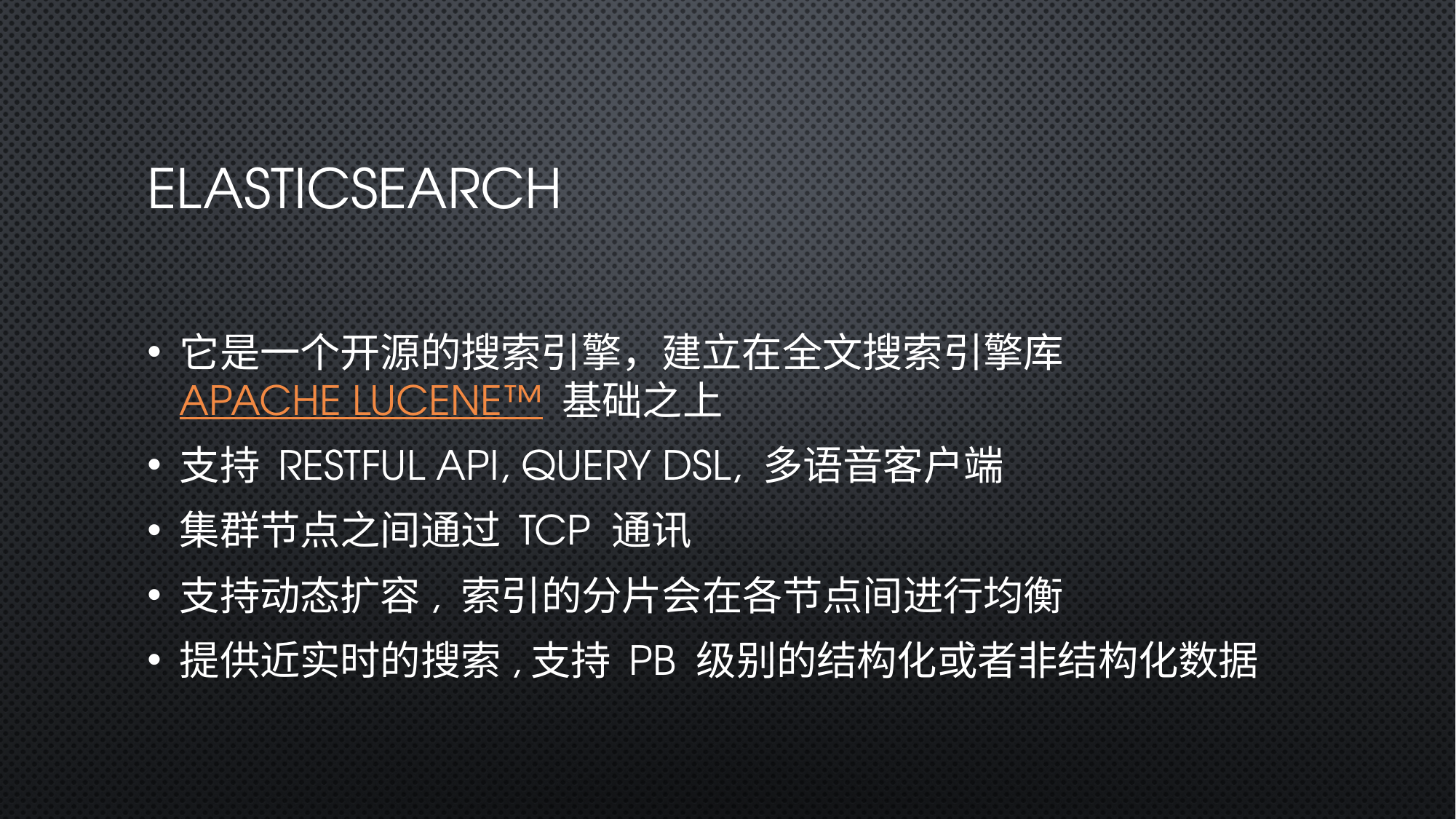

# Elasticsearch
它是一个开源的搜索引擎，建立在全文搜索引擎库 Apache Lucene™ 基础之上
支持 RESTful API, Query DSL, 多语音客户端
集群节点之间通过 TCP 通讯
支持动态扩容, 索引的分片会在各节点间进行均衡
提供近实时的搜索,支持 PB 级别的结构化或者非结构化数据